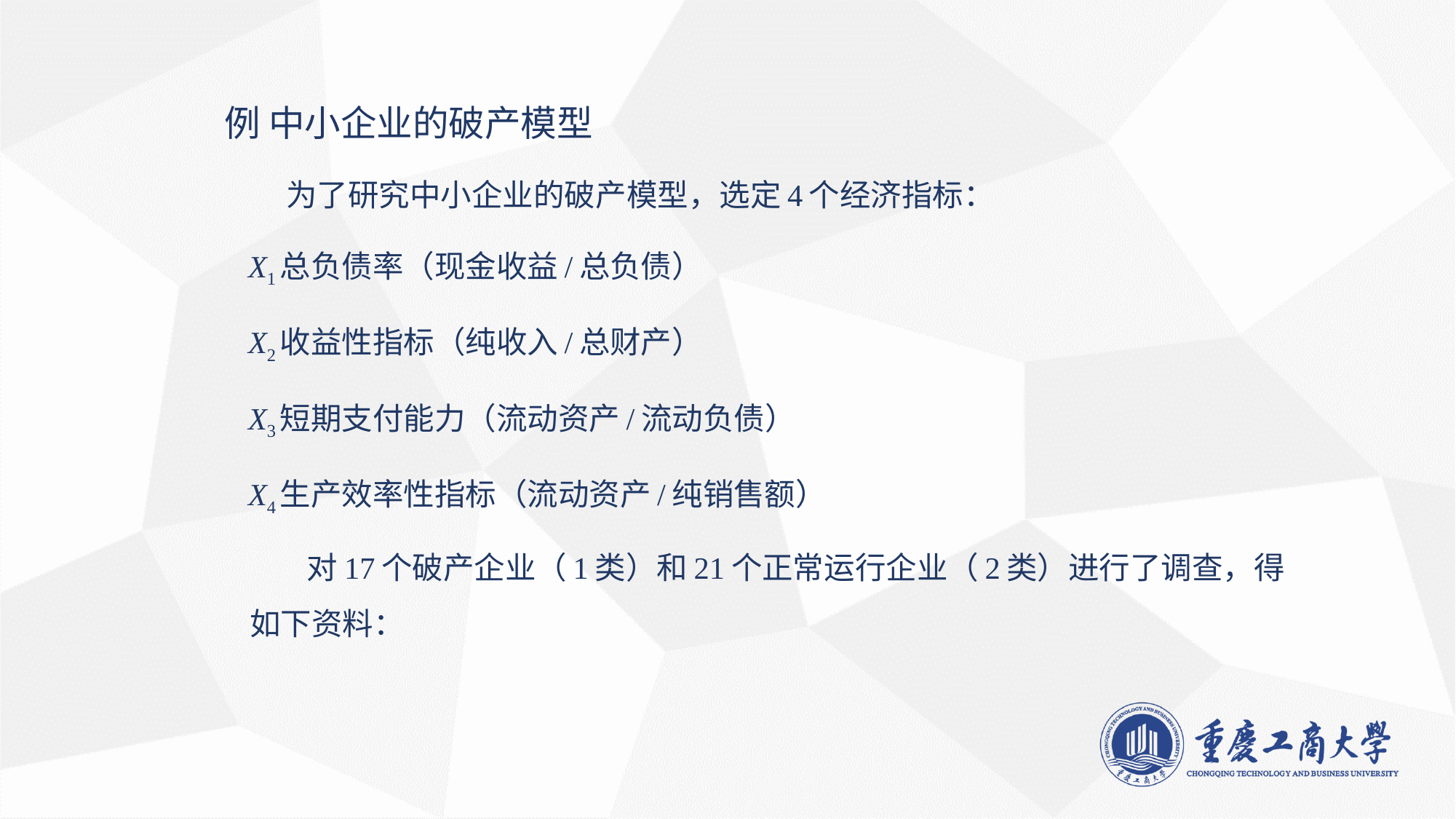

例 中小企业的破产模型
        为了研究中小企业的破产模型，选定4个经济指标：
   X1总负债率（现金收益/总负债）
   X2收益性指标（纯收入/总财产）
   X3短期支付能力（流动资产/流动负债）
   X4生产效率性指标（流动资产/纯销售额）
           对17个破产企业（1类）和21个正常运行企业（2类）进行了调查，得如下资料：